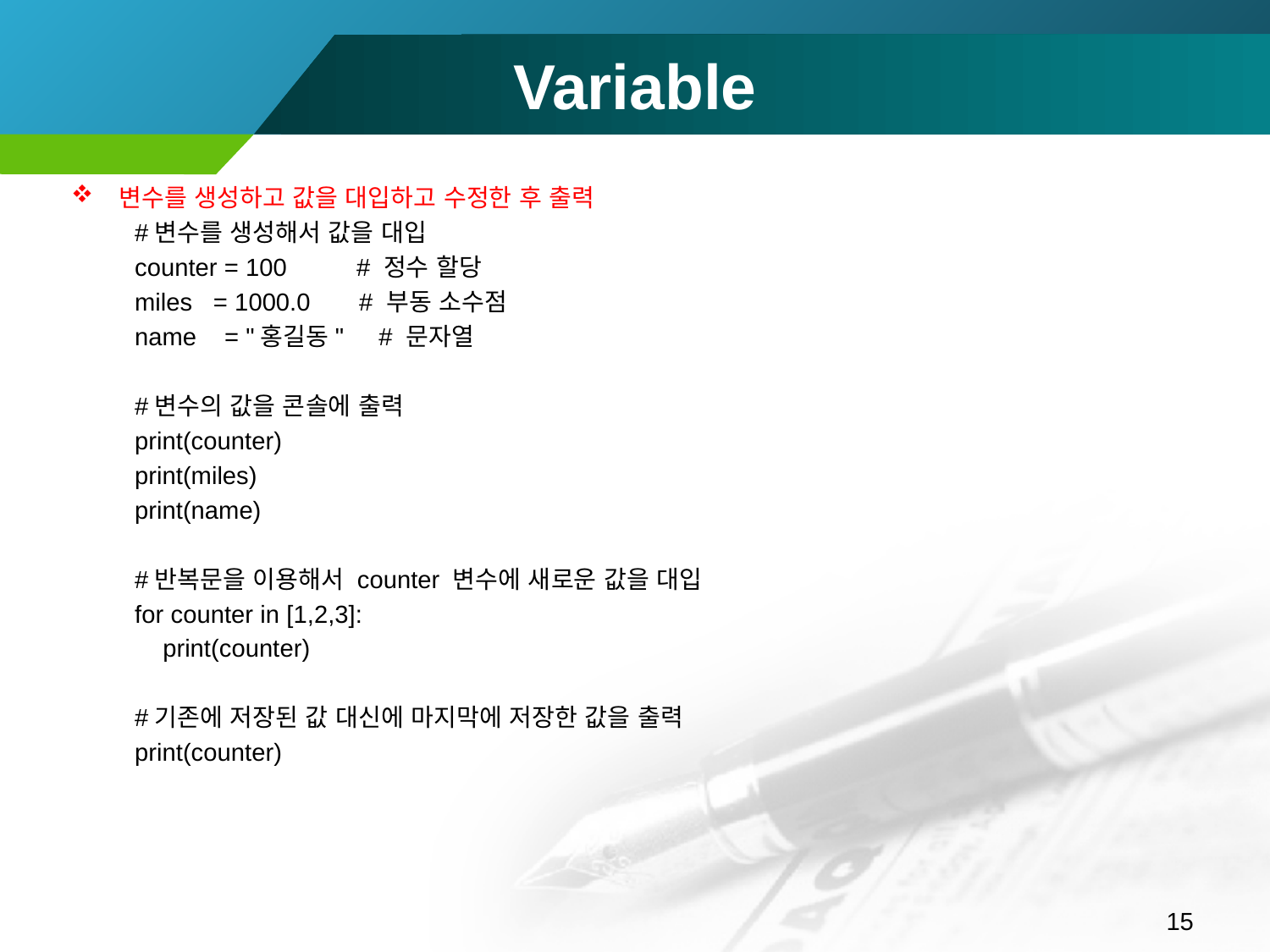

# Variable
변수를 생성하고 값을 대입하고 수정한 후 출력
#변수를 생성해서 값을 대입
counter = 100          # 정수 할당
miles   = 1000.0       # 부동 소수점
name    = "홍길동"     # 문자열

#변수의 값을 콘솔에 출력
print(counter)
print(miles)
print(name)

#반복문을 이용해서 counter 변수에 새로운 값을 대입
for counter in [1,2,3]:
    print(counter)

#기존에 저장된 값 대신에 마지막에 저장한 값을 출력
print(counter)
15